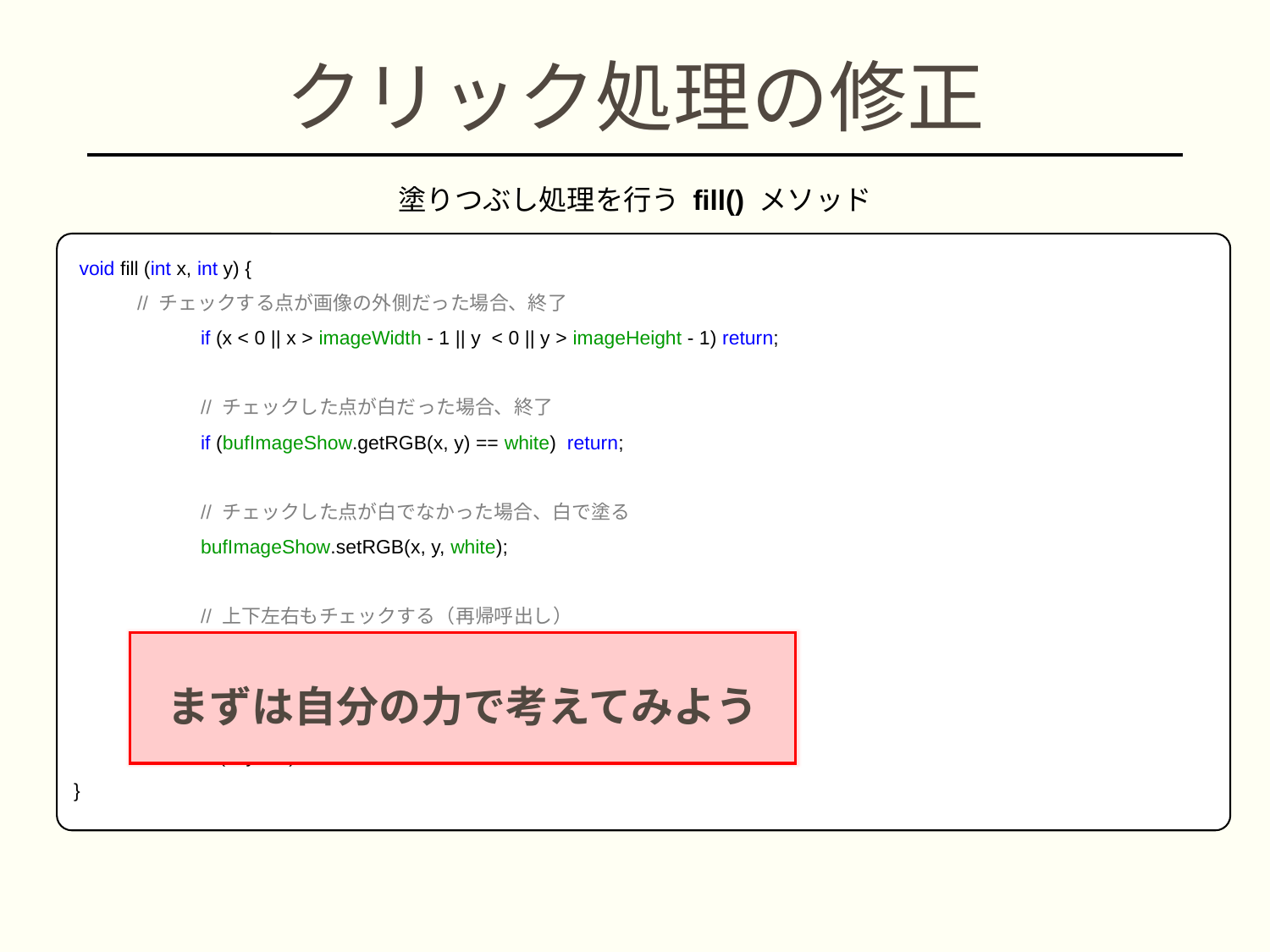

畳み込み演算（フィルタ処理）

# クリック処理の修正
塗りつぶし処理を行う fill() メソッド
 void fill (int x, int y) {
// チェックする点が画像の外側だった場合、終了
	if (x < 0 || x > imageWidth - 1 || y  < 0 || y > imageHeight - 1) return;

	// チェックした点が白だった場合、終了
	if (bufImageShow.getRGB(x, y) == white)  return;

	// チェックした点が白でなかった場合、白で塗る
	bufImageShow.setRGB(x, y, white);

	// 上下左右もチェックする（再帰呼出し）
	fill(x - 1, y);
	fill(x + 1, y);
	fill(x, y - 1);
	fill(x, y + 1);
}
まずは自分の力で考えてみよう